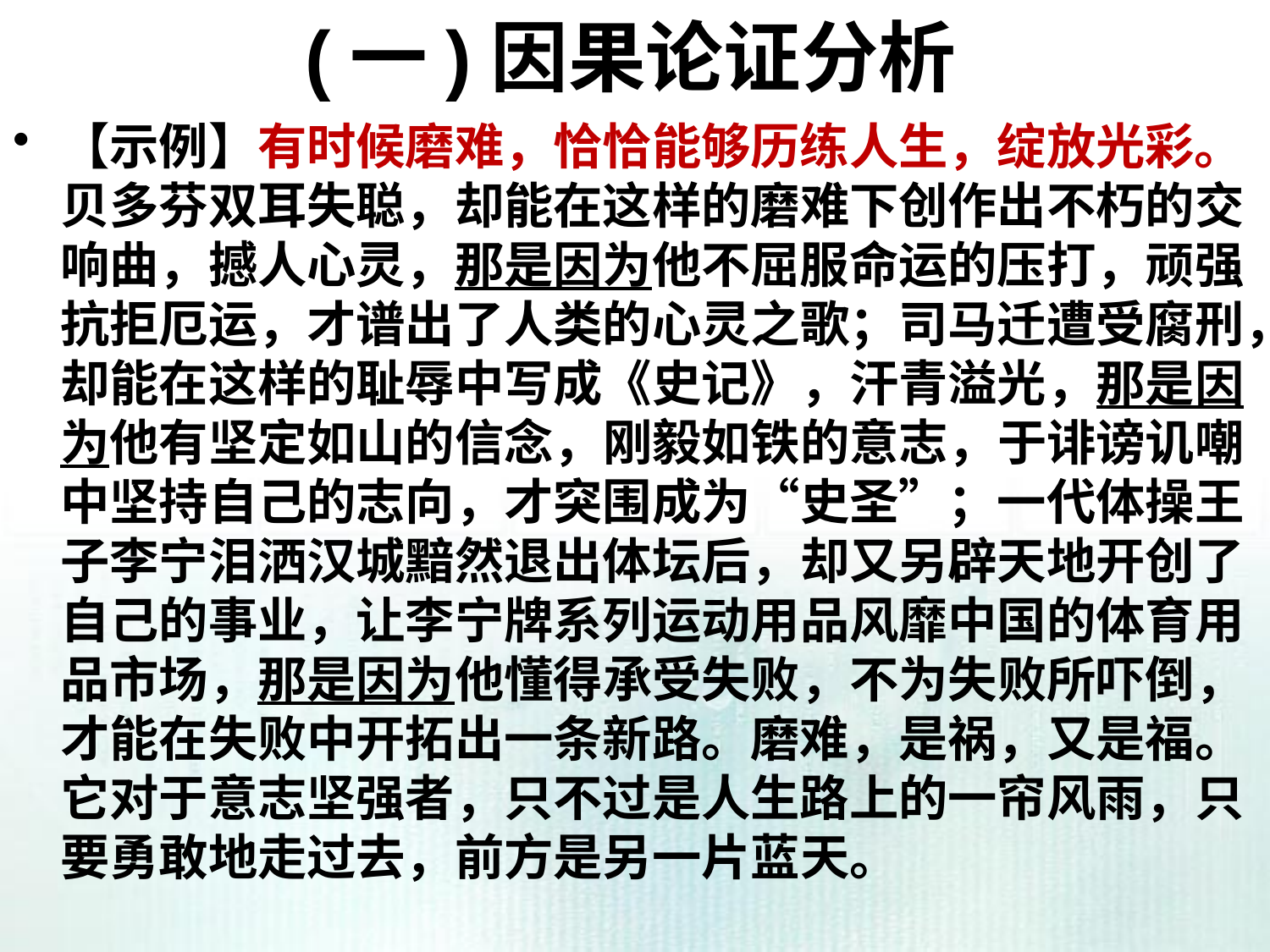

# (一)因果论证分析
【示例】有时候磨难，恰恰能够历练人生，绽放光彩。贝多芬双耳失聪，却能在这样的磨难下创作出不朽的交响曲，撼人心灵，那是因为他不屈服命运的压打，顽强抗拒厄运，才谱出了人类的心灵之歌；司马迁遭受腐刑，却能在这样的耻辱中写成《史记》，汗青溢光，那是因为他有坚定如山的信念，刚毅如铁的意志，于诽谤讥嘲中坚持自己的志向，才突围成为“史圣”；一代体操王子李宁泪洒汉城黯然退出体坛后，却又另辟天地开创了自己的事业，让李宁牌系列运动用品风靡中国的体育用品市场，那是因为他懂得承受失败，不为失败所吓倒，才能在失败中开拓出一条新路。磨难，是祸，又是福。它对于意志坚强者，只不过是人生路上的一帘风雨，只要勇敢地走过去，前方是另一片蓝天。